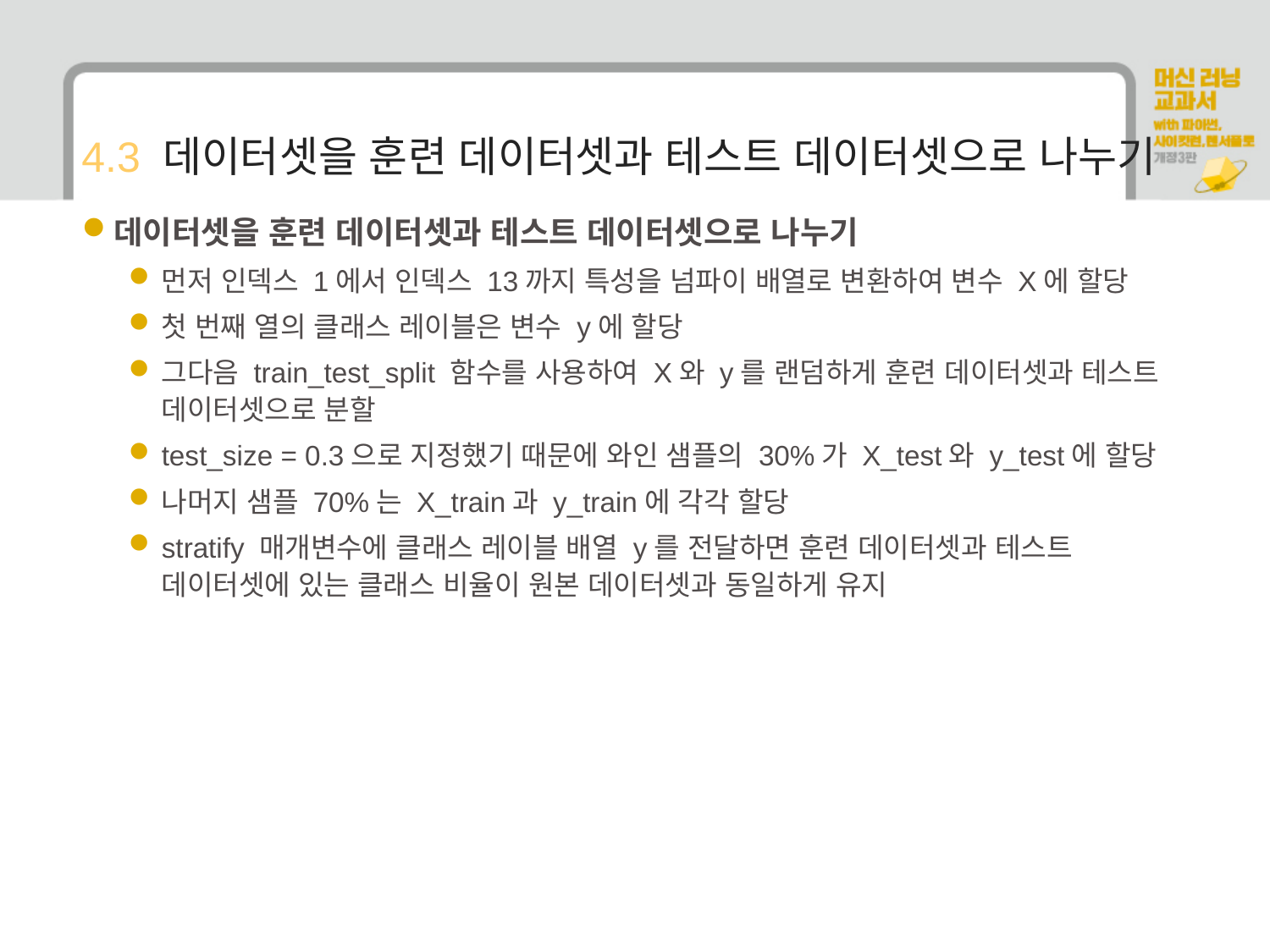

# 4.3 데이터셋을 훈련 데이터셋과 테스트 데이터셋으로 나누기
데이터셋을 훈련 데이터셋과 테스트 데이터셋으로 나누기
먼저 인덱스 1에서 인덱스 13까지 특성을 넘파이 배열로 변환하여 변수 X에 할당
첫 번째 열의 클래스 레이블은 변수 y에 할당
그다음 train_test_split 함수를 사용하여 X와 y를 랜덤하게 훈련 데이터셋과 테스트 데이터셋으로 분할
test_size = 0.3으로 지정했기 때문에 와인 샘플의 30%가 X_test와 y_test에 할당
나머지 샘플 70%는 X_train과 y_train에 각각 할당
stratify 매개변수에 클래스 레이블 배열 y를 전달하면 훈련 데이터셋과 테스트 데이터셋에 있는 클래스 비율이 원본 데이터셋과 동일하게 유지